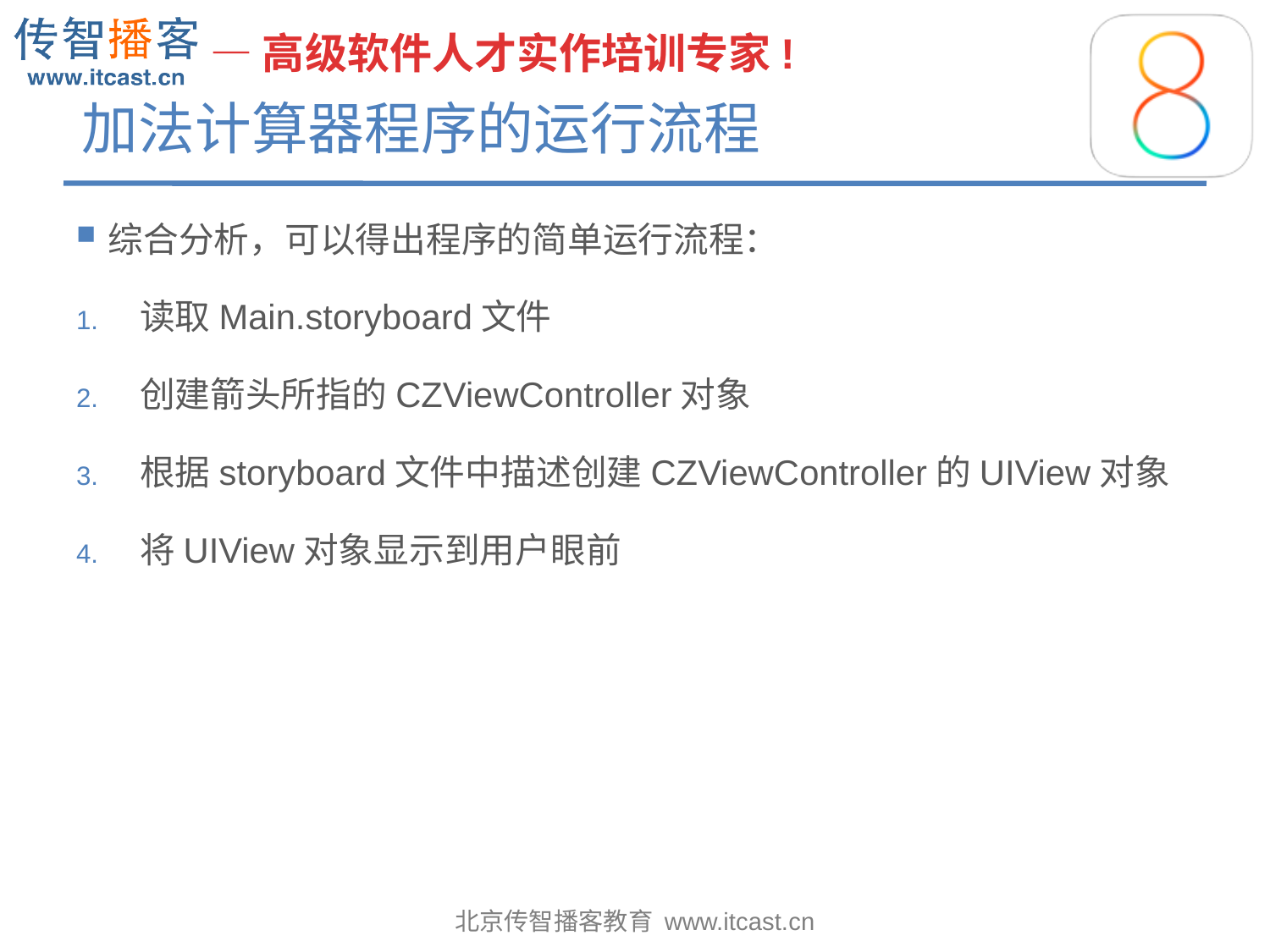

# 加法计算器程序的运行流程
综合分析，可以得出程序的简单运行流程：
读取Main.storyboard文件
创建箭头所指的CZViewController对象
根据storyboard文件中描述创建CZViewController的UIView对象
将UIView对象显示到用户眼前